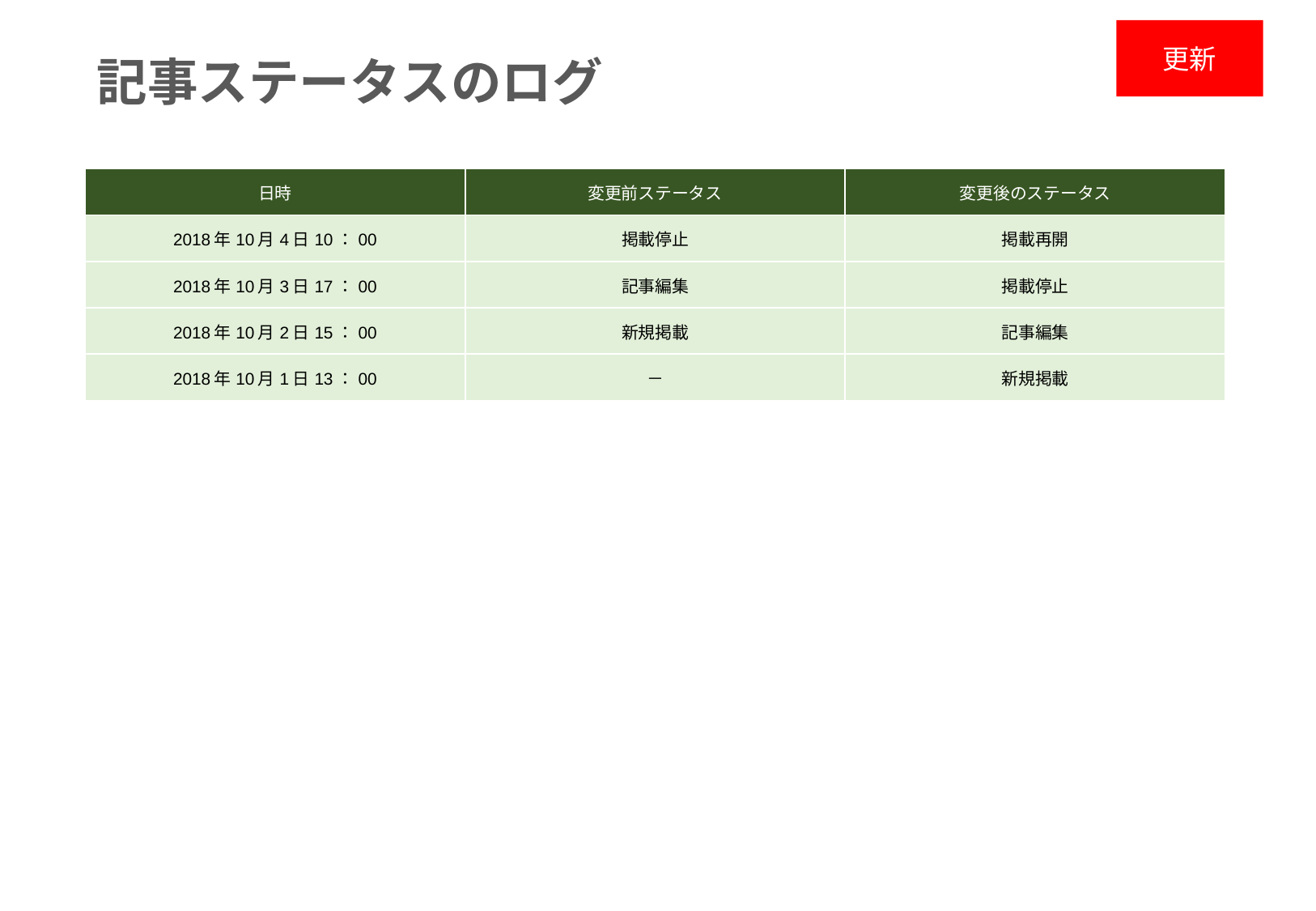

更新
記事ステータスのログ
| 日時 | 変更前ステータス | 変更後のステータス |
| --- | --- | --- |
| 2018年10月4日10：00 | 掲載停止 | 掲載再開 |
| 2018年10月3日17：00 | 記事編集 | 掲載停止 |
| 2018年10月2日15：00 | 新規掲載 | 記事編集 |
| 2018年10月1日13：00 | － | 新規掲載 |